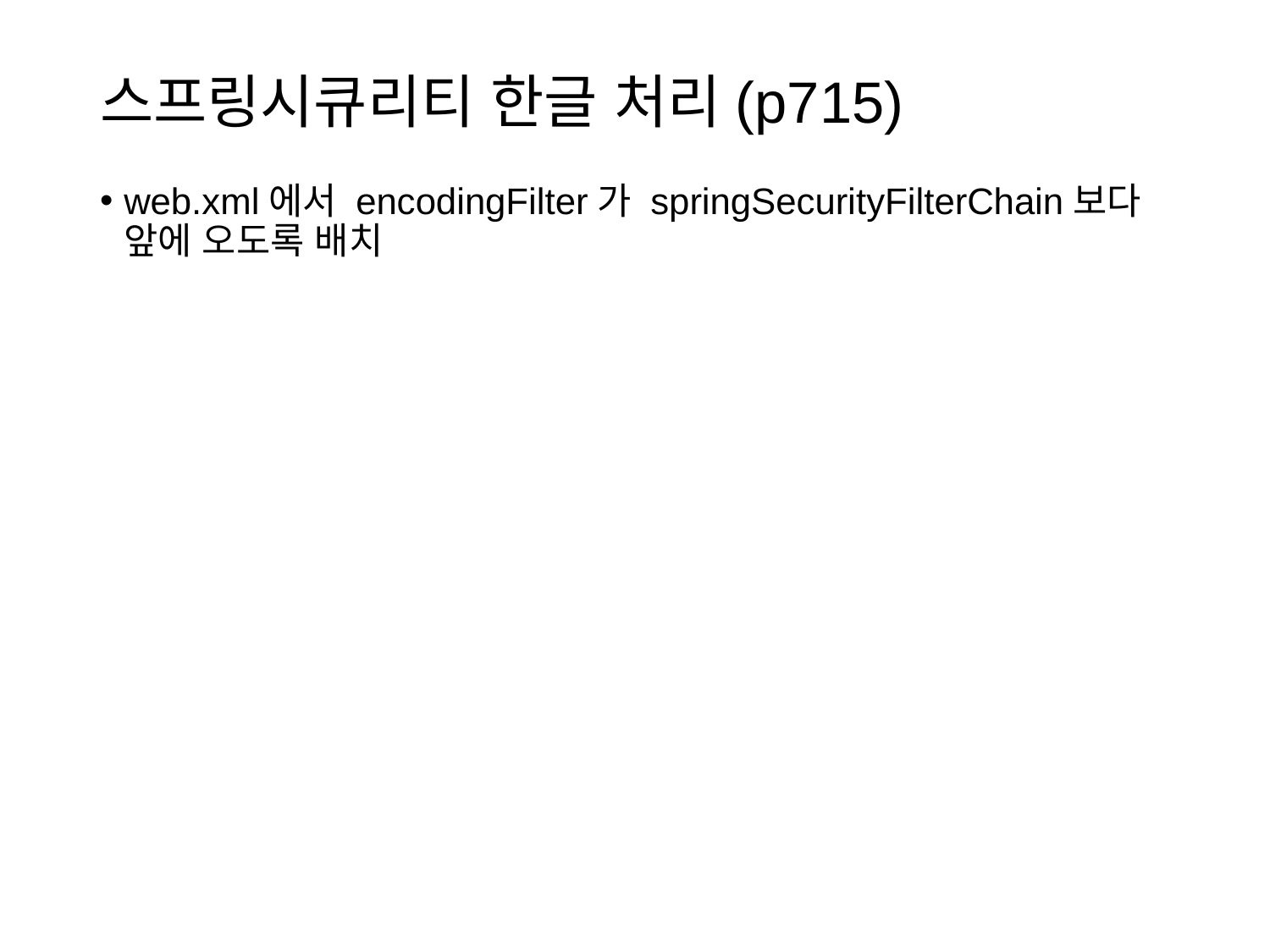

# 스프링시큐리티 한글 처리(p715)
web.xml에서 encodingFilter가 springSecurityFilterChain보다
앞에 오도록 배치